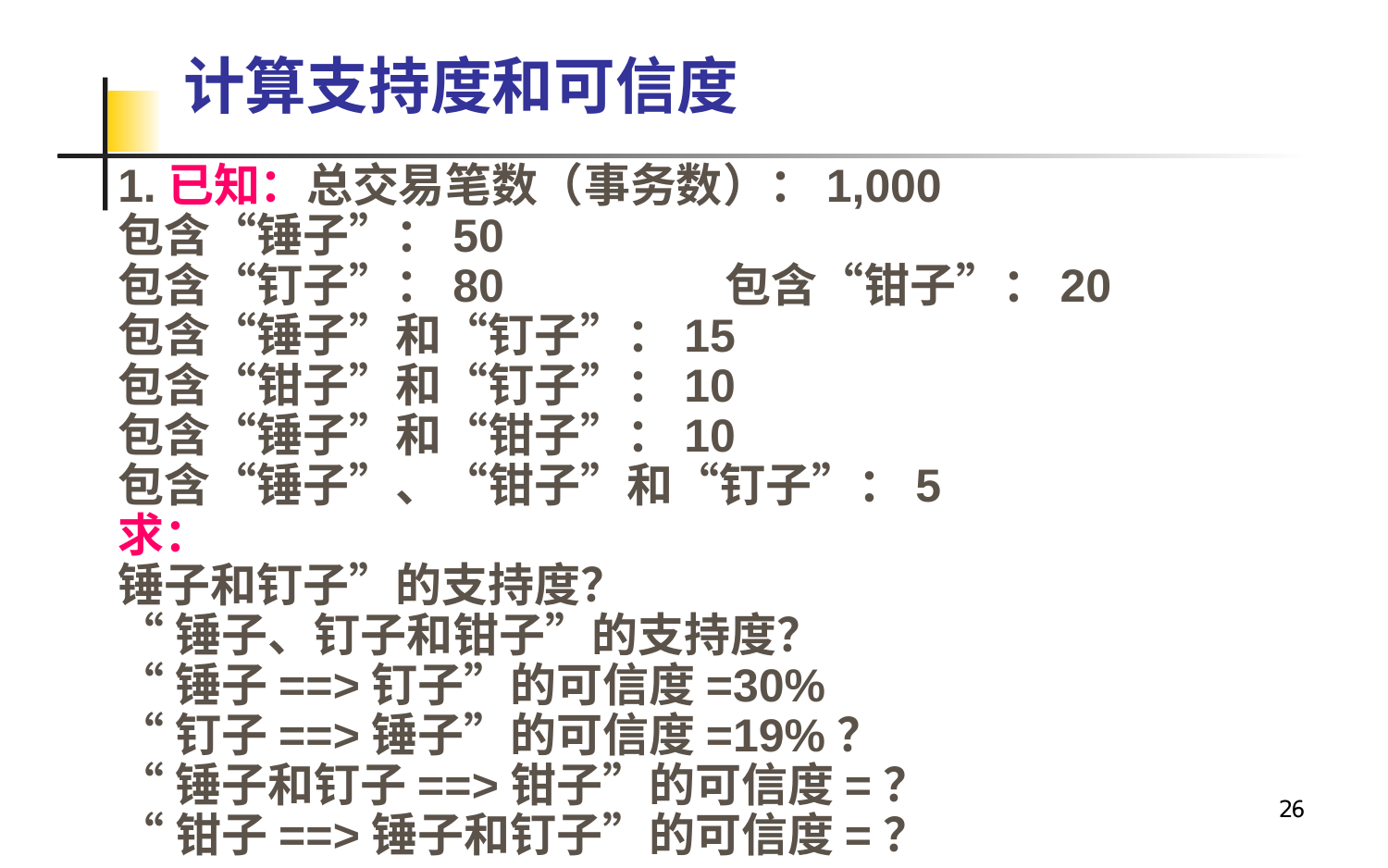

# 计算支持度和可信度
1.已知：总交易笔数（事务数）：1,000
包含“锤子”：50
包含“钉子”：80		包含“钳子”：20
包含“锤子”和“钉子”：15
包含“钳子”和“钉子”：10
包含“锤子”和“钳子”：10
包含“锤子”、“钳子”和“钉子”：5
求：
锤子和钉子”的支持度？
“锤子、钉子和钳子”的支持度？
“锤子==>钉子”的可信度=30%
“钉子==>锤子”的可信度=19%？
“锤子和钉子==>钳子”的可信度=？
“钳子==>锤子和钉子”的可信度=？
26